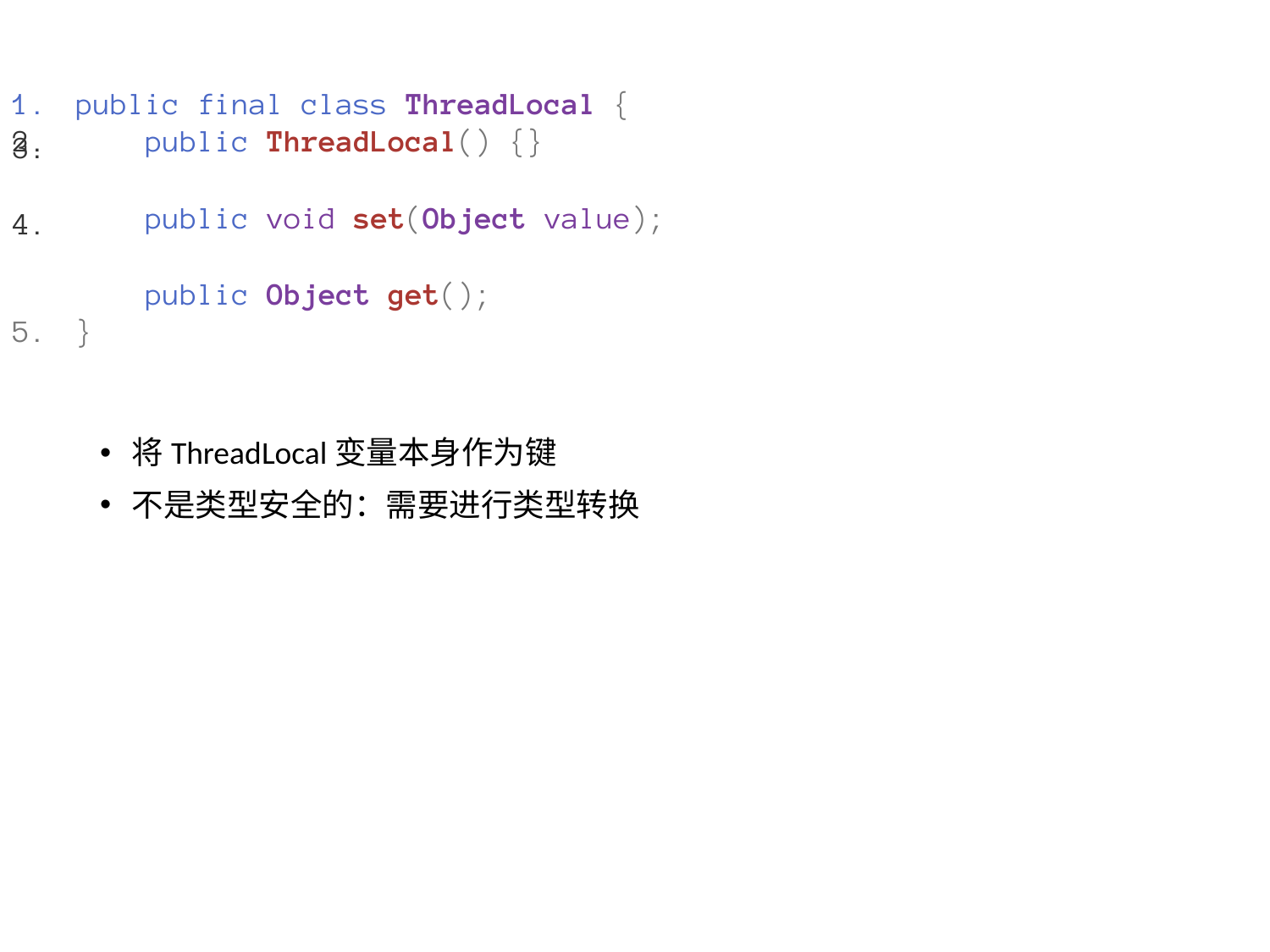

public final class ThreadLocal {
    public ThreadLocal() {}
    public void set(Object value);
    public Object get();
}
将ThreadLocal变量本身作为键
不是类型安全的：需要进行类型转换